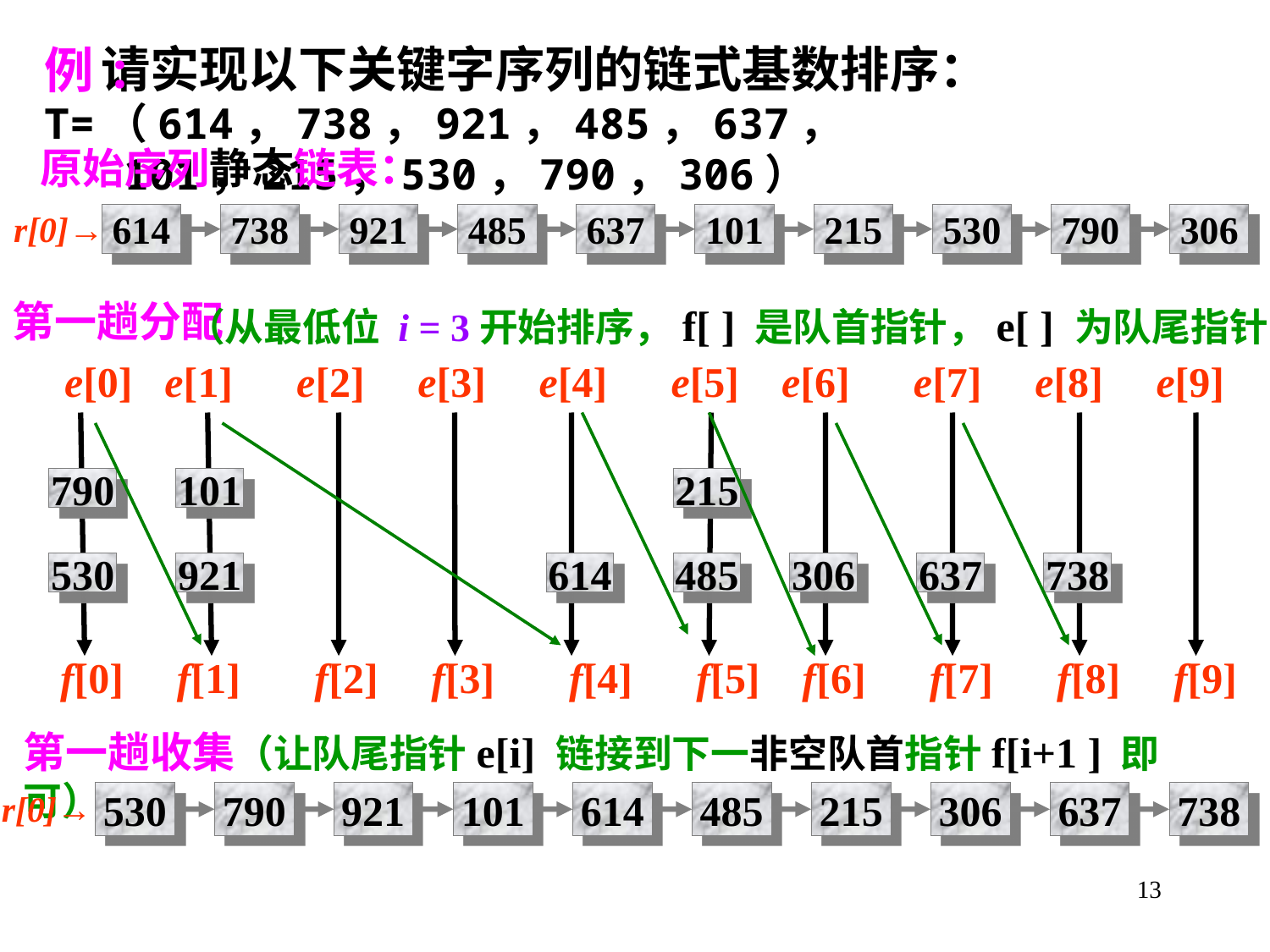

请实现以下关键字序列的链式基数排序：
T=（614，738，921，485，637， 101，215，530，790，306）
# 例:
原始序列静态链表：
r[0]→
614
738
921
485
637
101
215
530
790
306

第一趟分配
（从最低位 i = 3开始排序，f[ ] 是队首指针，e[ ] 为队尾指针）
e[0]   e[1]      e[2]     e[3]     e[4]      e[5]    e[6]      e[7]     e[8]     e[9]

790
101
215
530
921
614
485
306
637
738
f[0]     f[1]       f[2]     f[3]       f[4]      f[5]    f[6]      f[7]      f[8]     f[9]
第一趟收集（让队尾指针e[i] 链接到下一非空队首指针f[i+1 ] 即可）
r[0]→
530
790
921
101
614
485
215
306
637
738

13